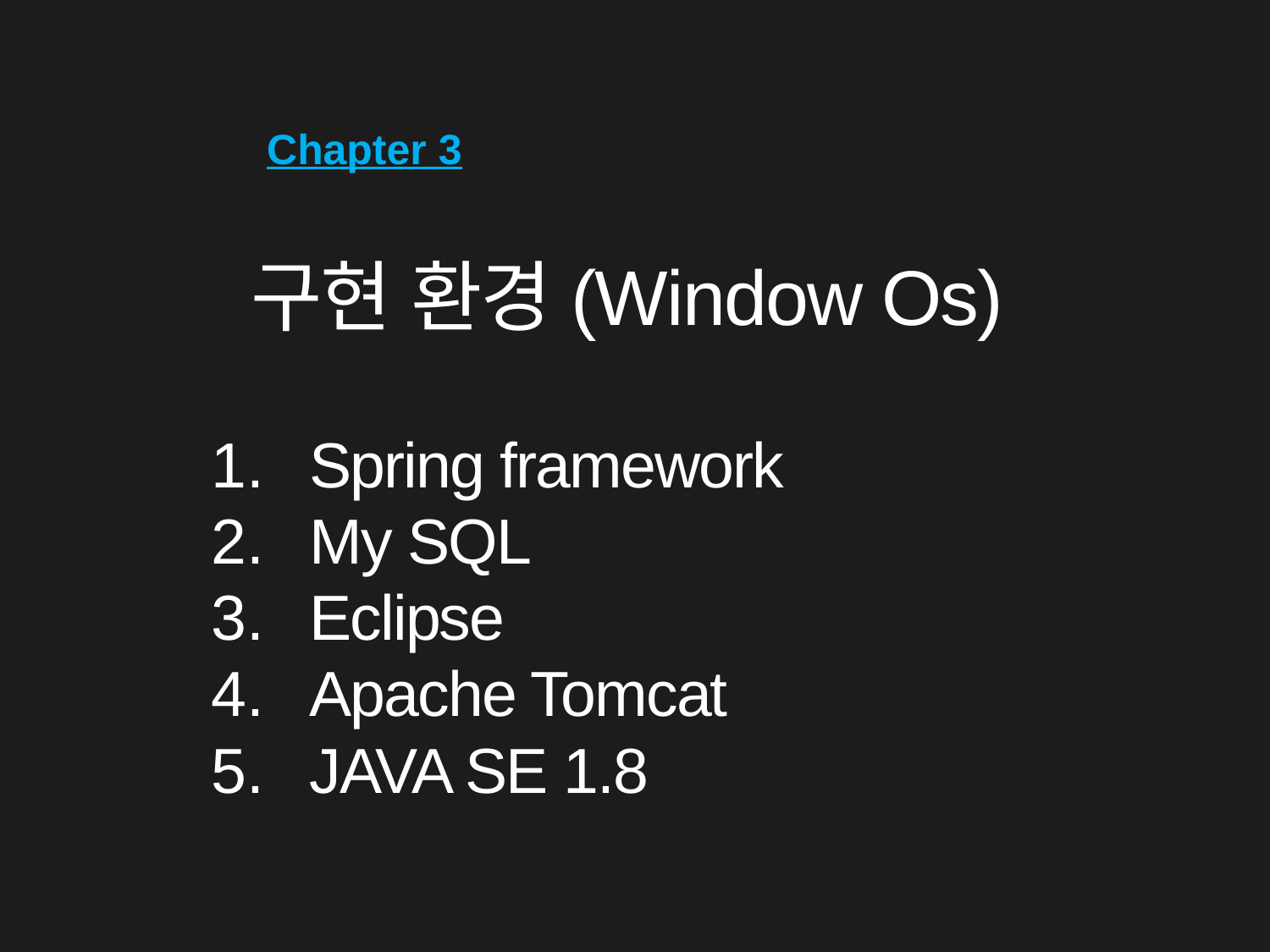

Chapter 3
# 구현 환경(Window Os)
Spring framework
My SQL
Eclipse
Apache Tomcat
JAVA SE 1.8